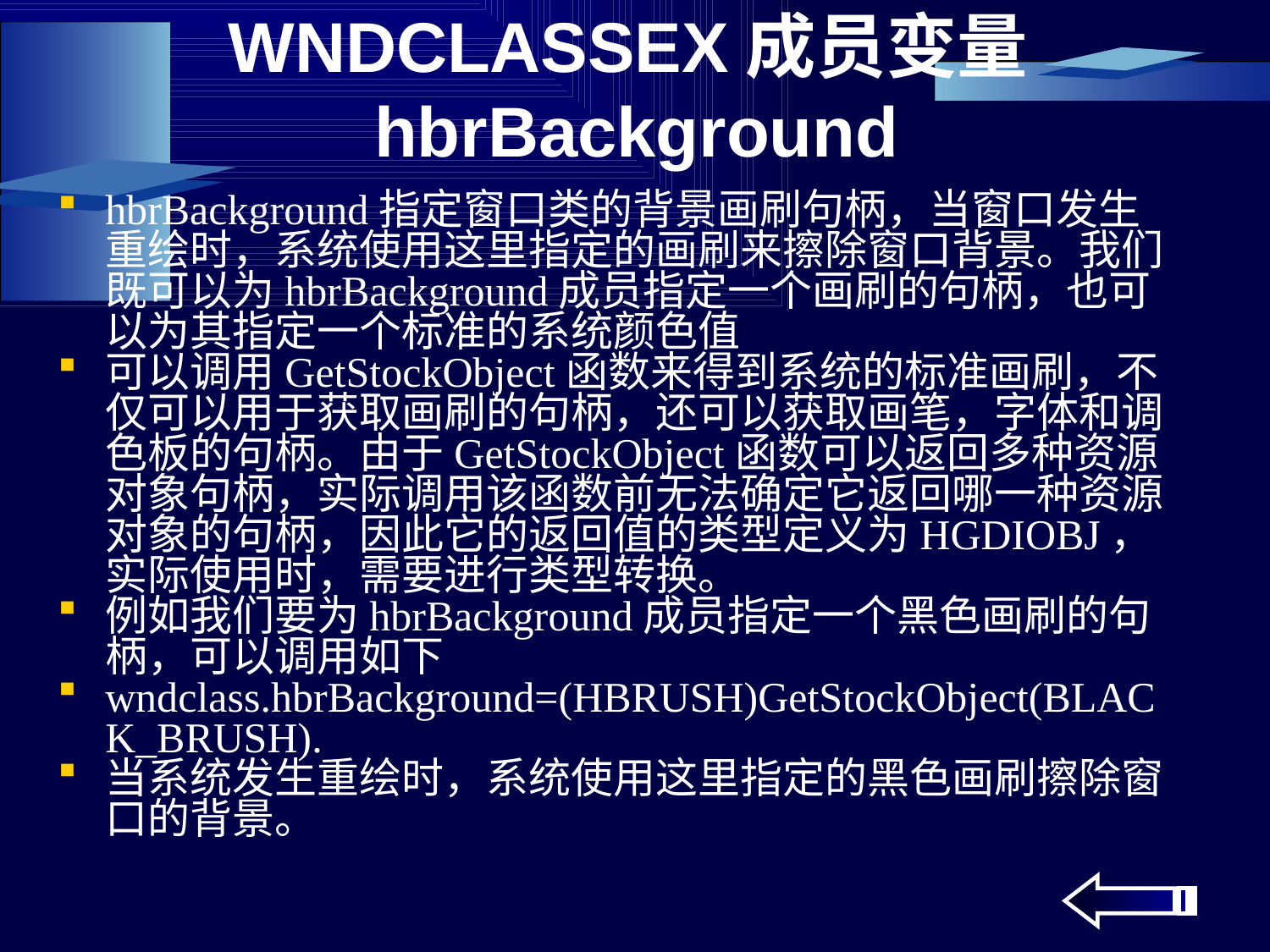

# WNDCLASSEX成员变量hbrBackground
hbrBackground指定窗口类的背景画刷句柄，当窗口发生重绘时，系统使用这里指定的画刷来擦除窗口背景。我们既可以为hbrBackground成员指定一个画刷的句柄，也可以为其指定一个标准的系统颜色值
可以调用GetStockObject函数来得到系统的标准画刷，不仅可以用于获取画刷的句柄，还可以获取画笔，字体和调色板的句柄。由于GetStockObject函数可以返回多种资源对象句柄，实际调用该函数前无法确定它返回哪一种资源对象的句柄，因此它的返回值的类型定义为HGDIOBJ，实际使用时，需要进行类型转换。
例如我们要为hbrBackground成员指定一个黑色画刷的句柄，可以调用如下
wndclass.hbrBackground=(HBRUSH)GetStockObject(BLACK_BRUSH).
当系统发生重绘时，系统使用这里指定的黑色画刷擦除窗口的背景。